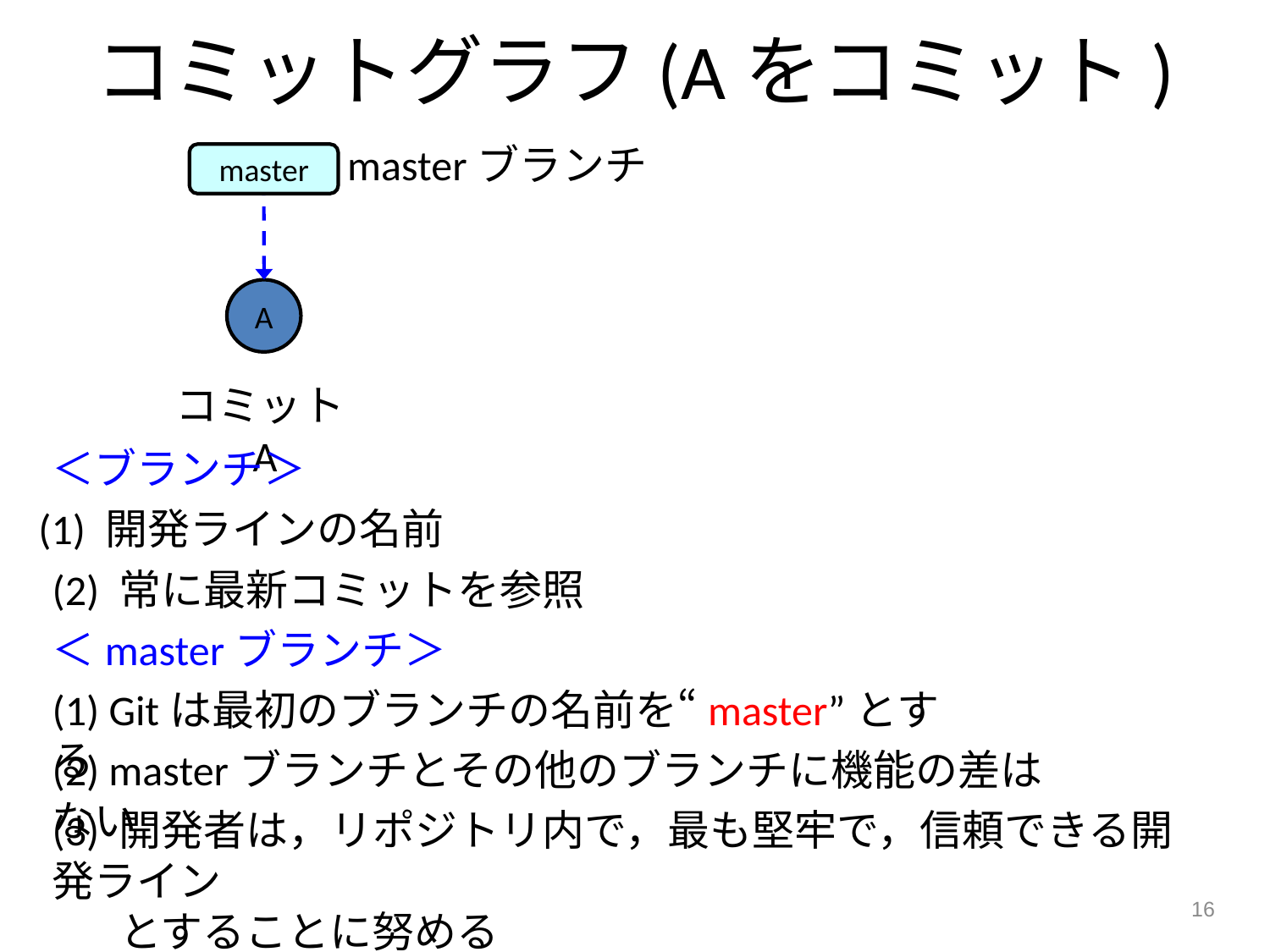

コミットグラフ(Aをコミット)
masterブランチ
master
A
コミットA
＜ブランチ＞
(1) 開発ラインの名前
(2) 常に最新コミットを参照
＜masterブランチ＞
(1) Gitは最初のブランチの名前を“master”とする
(2) masterブランチとその他のブランチに機能の差はない
(3) 開発者は，リポジトリ内で，最も堅牢で，信頼できる開発ライン
      とすることに努める
16